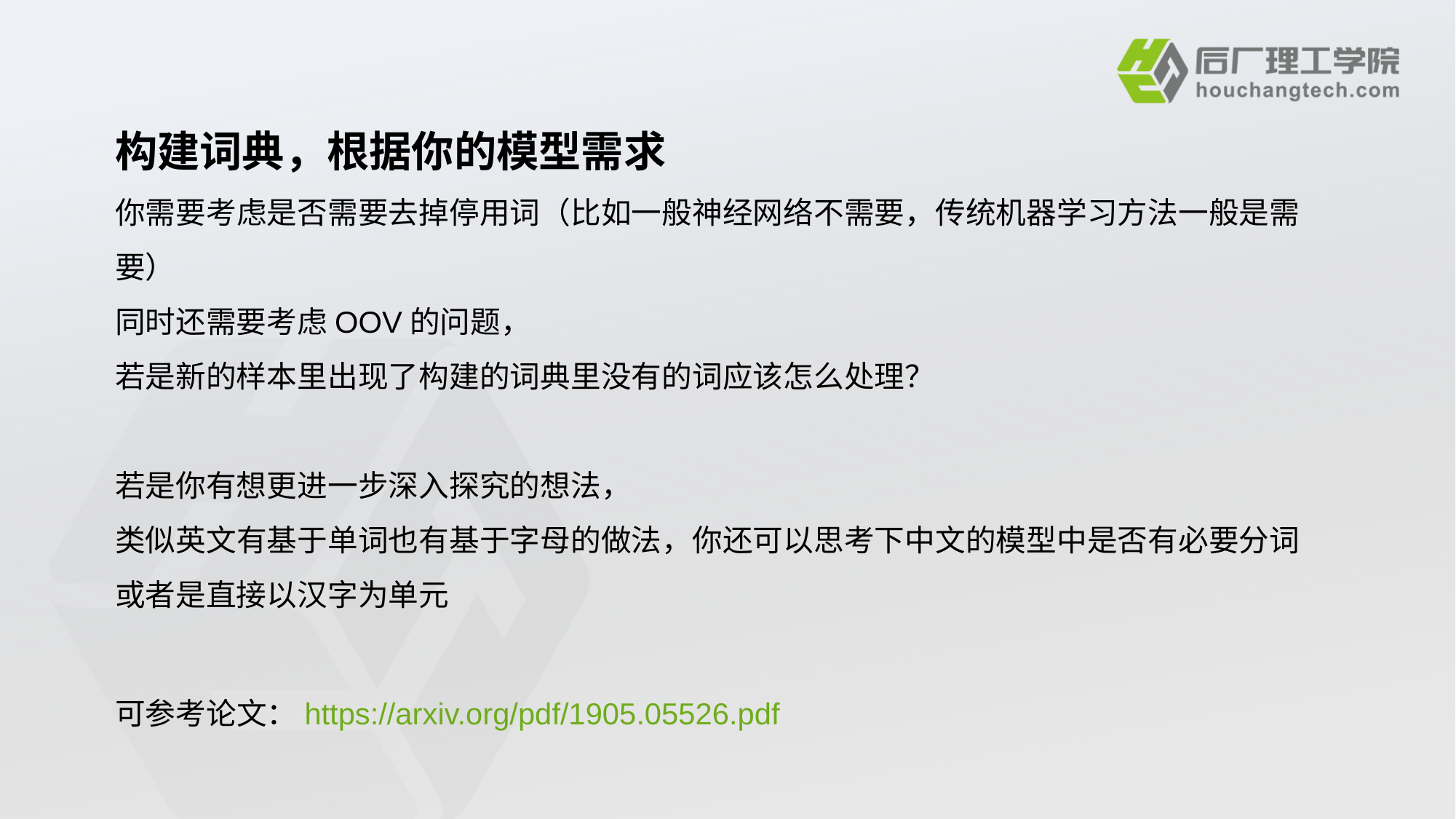

构建词典，根据你的模型需求
你需要考虑是否需要去掉停用词（比如一般神经网络不需要，传统机器学习方法一般是需要）
同时还需要考虑OOV的问题，
若是新的样本里出现了构建的词典里没有的词应该怎么处理？

若是你有想更进一步深入探究的想法，
类似英文有基于单词也有基于字母的做法，你还可以思考下中文的模型中是否有必要分词或者是直接以汉字为单元

可参考论文：https://arxiv.org/pdf/1905.05526.pdf